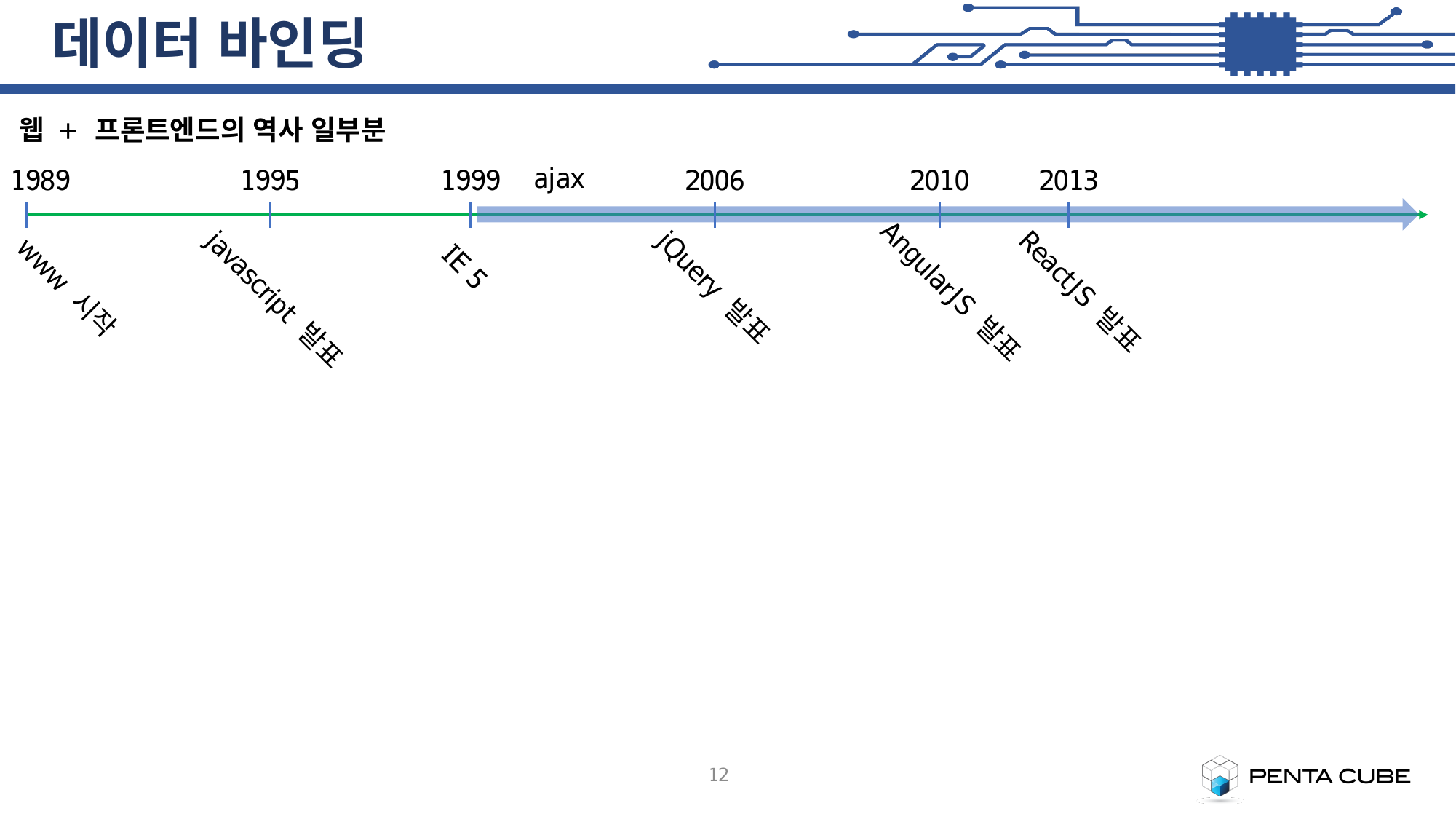

# 데이터 바인딩
웹 + 프론트엔드의 역사 일부분
ajax
1989
1995
2006
2010
2013
1999

IE 5
www 시작
jQuery 발표
AngularJS 발표
ReactJS 발표
javascript 발표
12